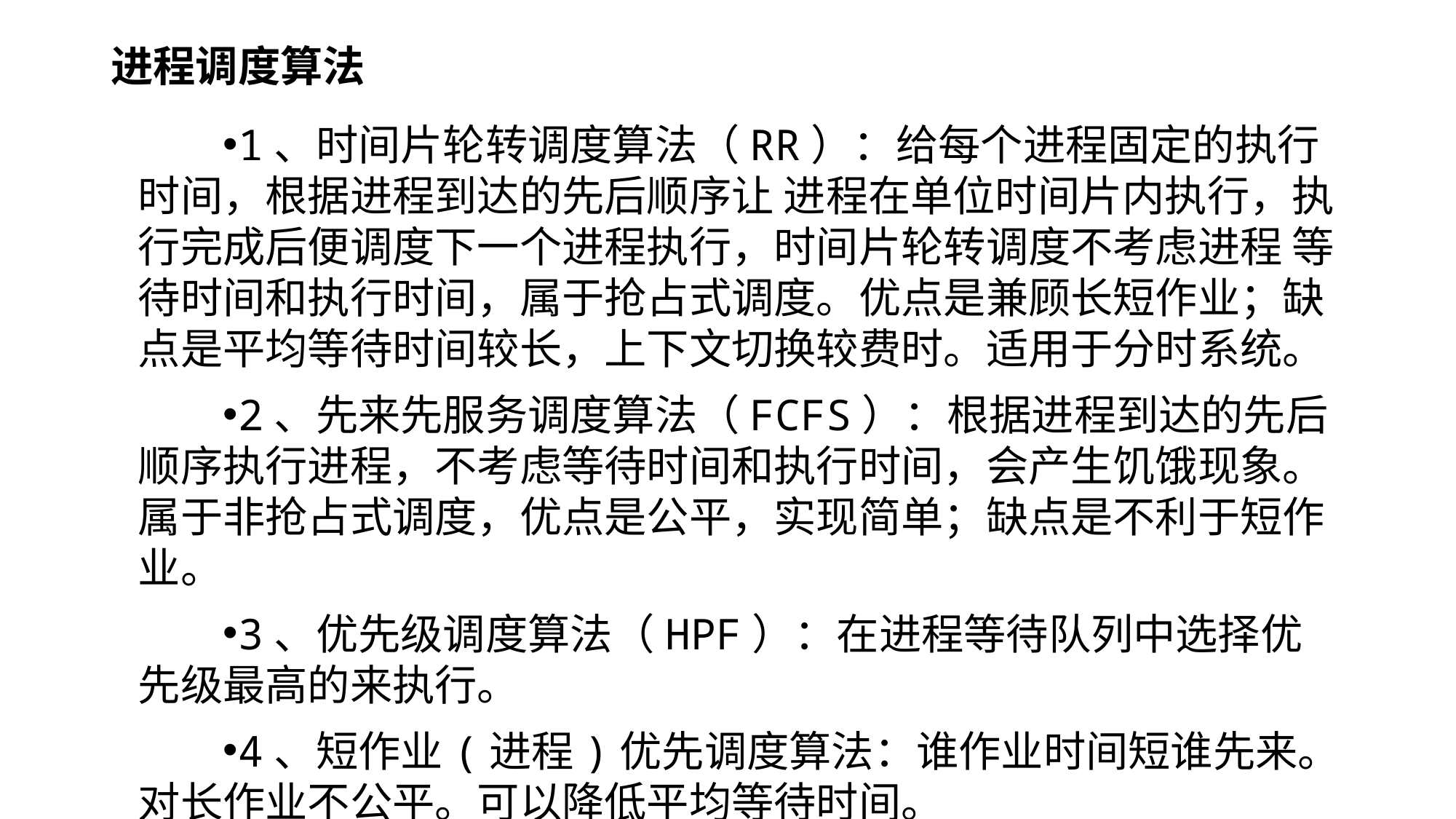

# 进程调度算法
1、时间片轮转调度算法（RR）：给每个进程固定的执行时间，根据进程到达的先后顺序让 进程在单位时间片内执行，执行完成后便调度下一个进程执行，时间片轮转调度不考虑进程 等待时间和执行时间，属于抢占式调度。优点是兼顾长短作业；缺点是平均等待时间较长，上下文切换较费时。适用于分时系统。
2、先来先服务调度算法（FCFS）：根据进程到达的先后顺序执行进程，不考虑等待时间和执行时间，会产生饥饿现象。属于非抢占式调度，优点是公平，实现简单；缺点是不利于短作业。
3、优先级调度算法（HPF）：在进程等待队列中选择优先级最高的来执行。
4、短作业(进程)优先调度算法：谁作业时间短谁先来。对长作业不公平。可以降低平均等待时间。